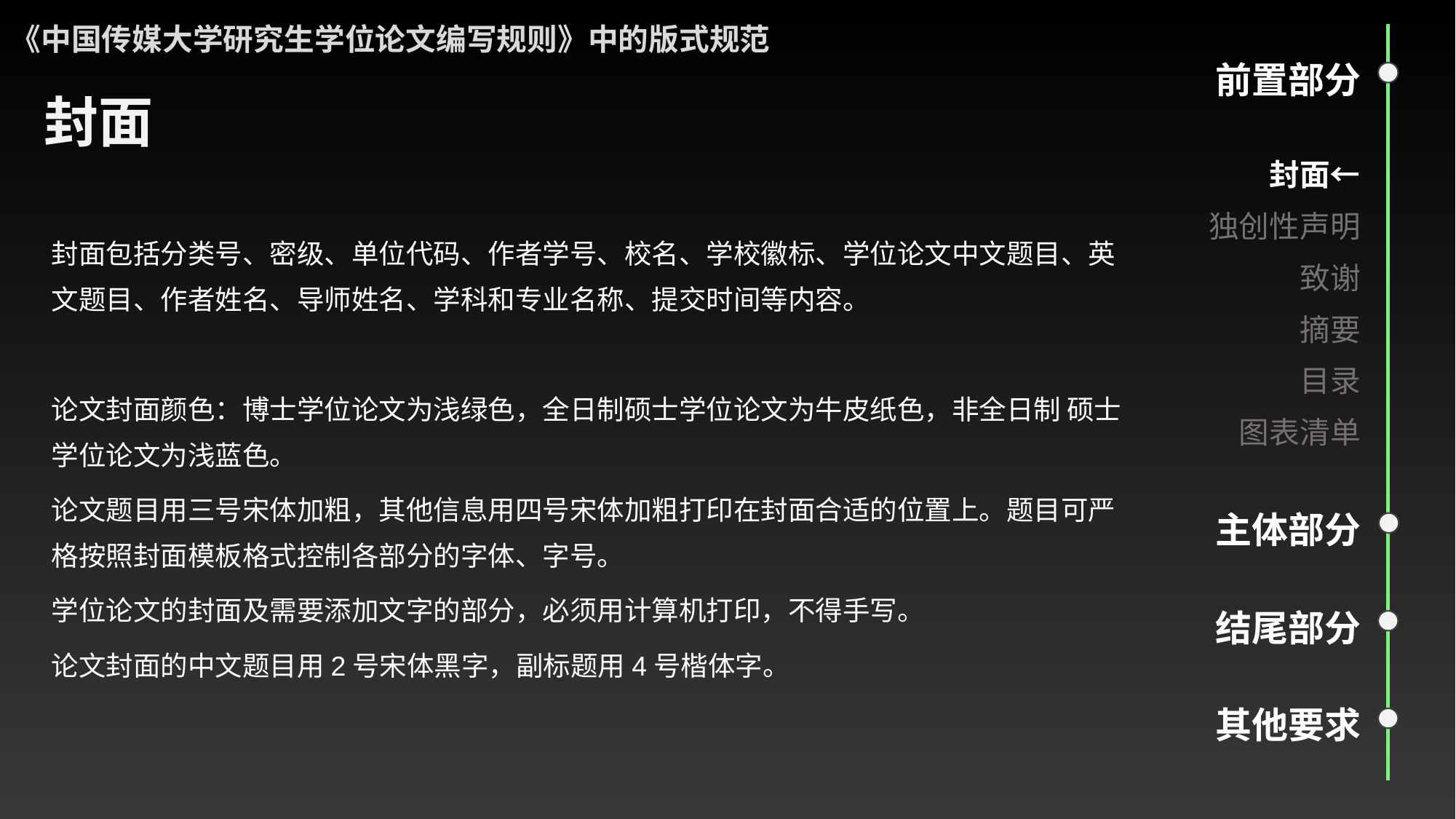

《中国传媒大学研究生学位论文编写规则》中的版式规范
前置部分

封面
封面←
独创性声明
封面包括分类号、密级、单位代码、作者学号、校名、学校徽标、学位论文中文题目、英文题目、作者姓名、导师姓名、学科和专业名称、提交时间等内容。

论文封面颜色：博士学位论文为浅绿色，全日制硕士学位论文为牛皮纸色，非全日制 硕士学位论文为浅蓝色。
论文题目用三号宋体加粗，其他信息用四号宋体加粗打印在封面合适的位置上。题目可严格按照封面模板格式控制各部分的字体、字号。
学位论文的封面及需要添加文字的部分，必须用计算机打印，不得手写。
论文封面的中文题目用2号宋体黑字，副标题用4号楷体字。
致谢
摘要
目录
图表清单
主体部分

结尾部分

其他要求